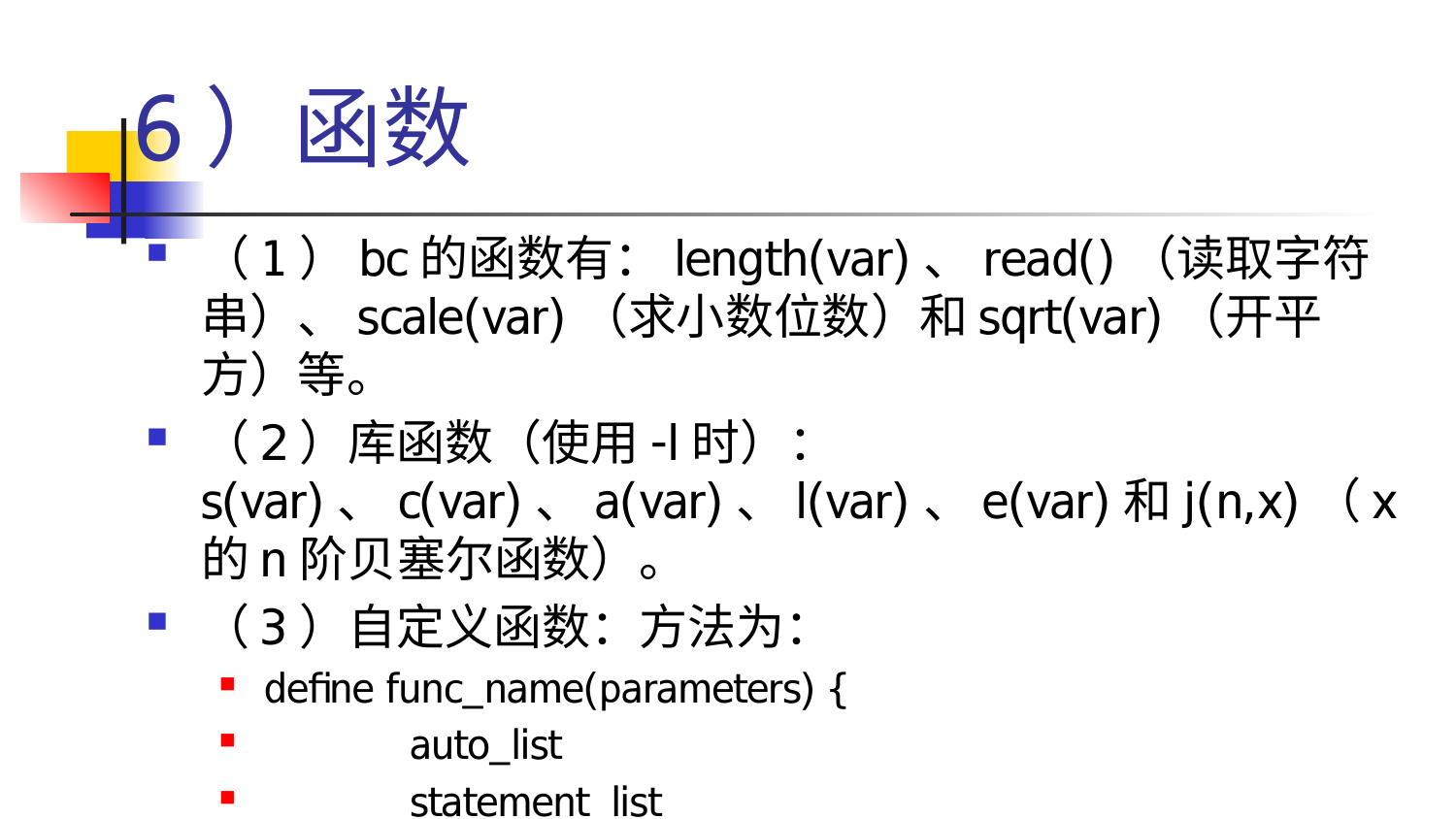

# 6）函数
（1）bc的函数有：length(var)、read()（读取字符串）、scale(var)（求小数位数）和sqrt(var)（开平方）等。
（2）库函数（使用-l时）：s(var)、c(var)、a(var)、l(var)、e(var)和j(n,x)（x的n阶贝塞尔函数）。
（3）自定义函数：方法为：
define func_name(parameters) {
	auto_list
	statement_list
}